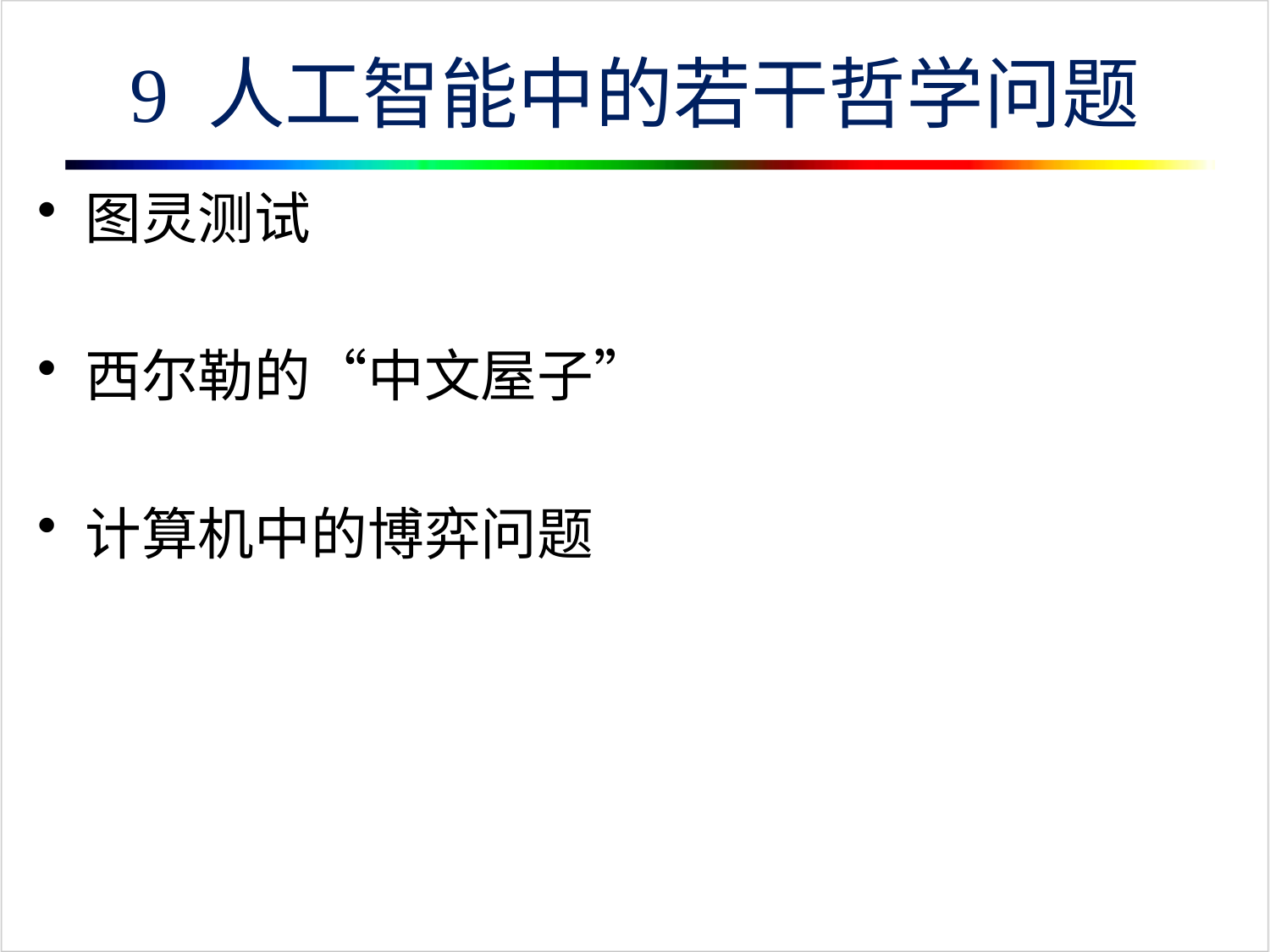

# 9 人工智能中的若干哲学问题
图灵测试

西尔勒的“中文屋子”

计算机中的博弈问题